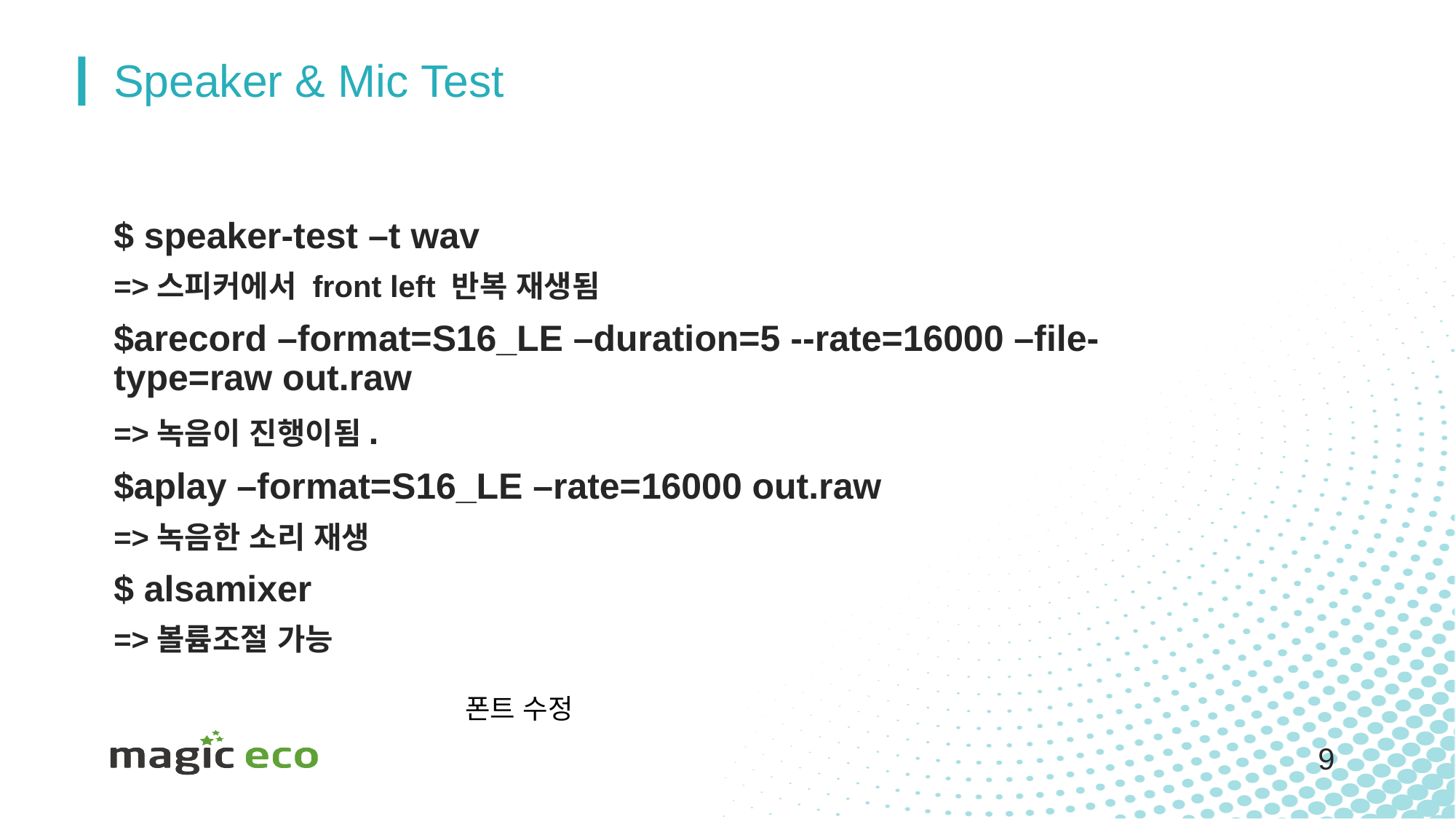

# Speaker & Mic Test

$ speaker-test –t wav
=>스피커에서 front left 반복 재생됨
$arecord –format=S16_LE –duration=5 --rate=16000 –file-type=raw out.raw
=>녹음이 진행이됨.
$aplay –format=S16_LE –rate=16000 out.raw
=>녹음한 소리 재생
$ alsamixer
=>볼륨조절 가능
폰트 수정